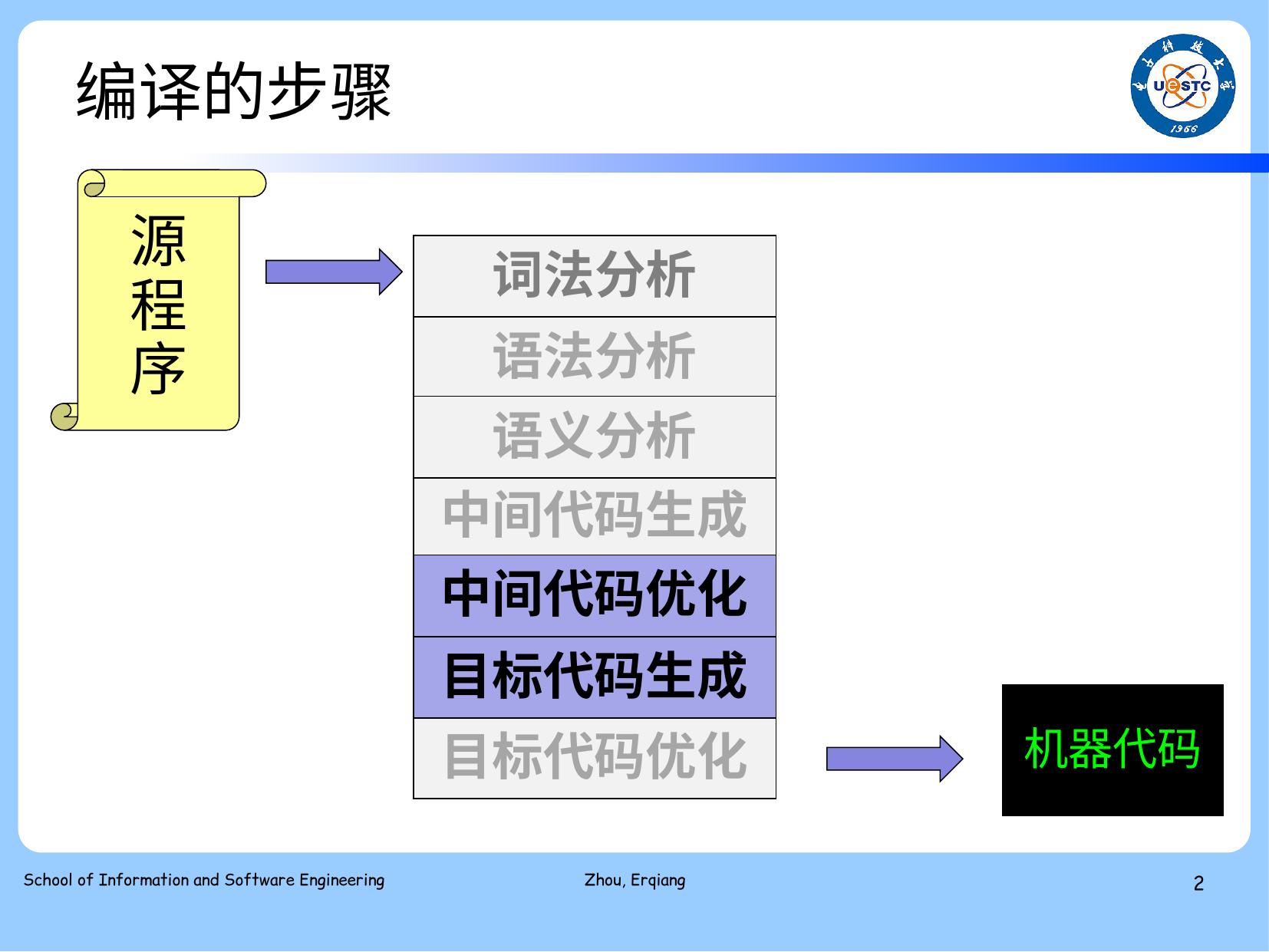

编译的步骤
源
程
序
词法分析

语法分析
语义分析
中间代码生成
中间代码优化
目标代码生成
机器代码
目标代码优化

 School of Information and Software Engineering
Zhou, Erqiang
2